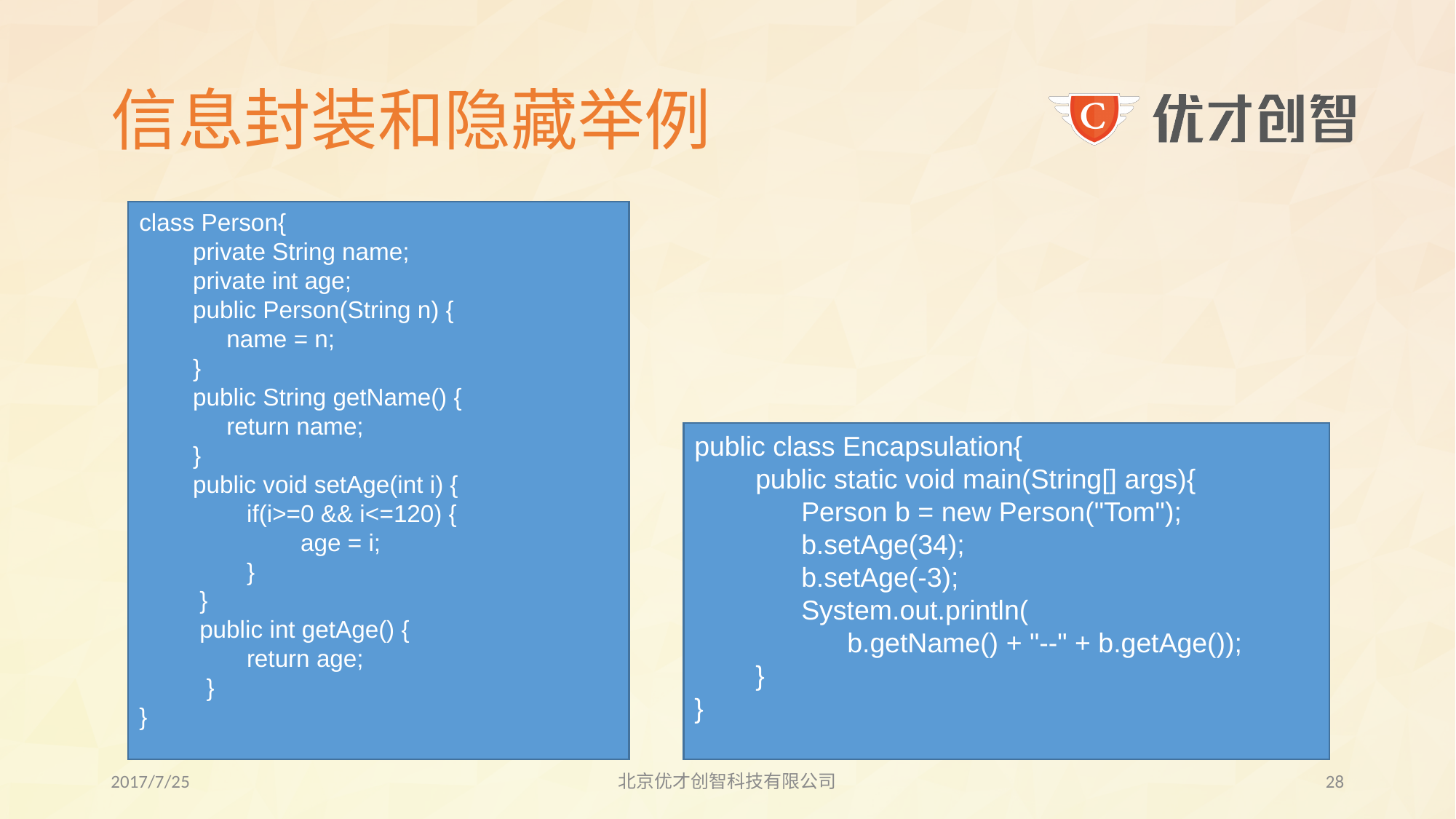

# 信息封装和隐藏举例
class Person{
        private String name;
        private int age;
        public Person(String n) {
             name = n;
        }
        public String getName() {
             return name;
        }
        public void setAge(int i) {
                if(i>=0 && i<=120) {
                        age = i;
                }
         }
         public int getAge() {
                return age;
          }
}
public class Encapsulation{
        public static void main(String[] args){
              Person b = new Person("Tom");
              b.setAge(34);
              b.setAge(-3);
              System.out.println(
                    b.getName() + "--" + b.getAge());
        }
}
2017/7/25
北京优才创智科技有限公司
28